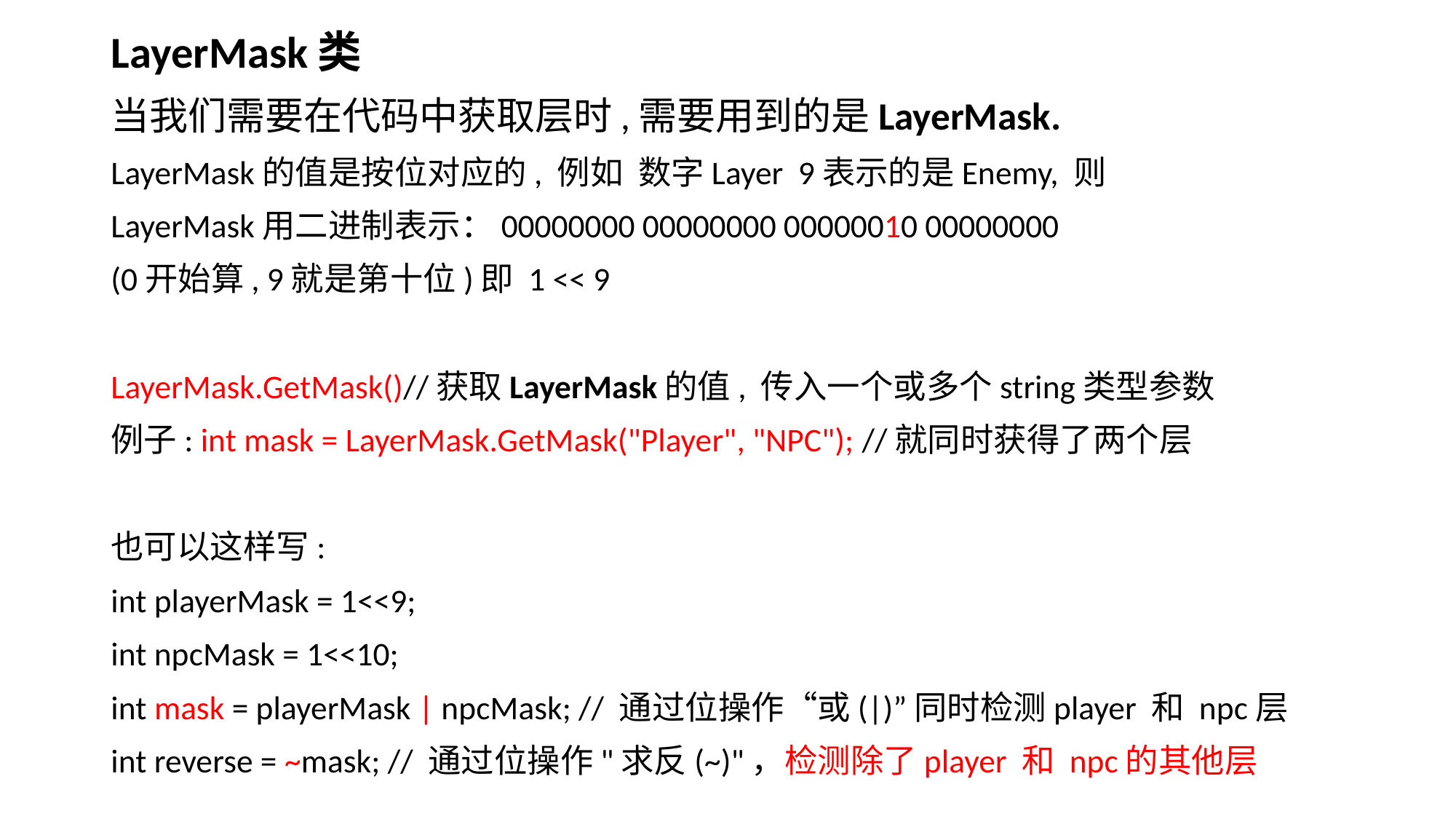

LayerMask类
当我们需要在代码中获取层时,需要用到的是LayerMask.
LayerMask的值是按位对应的, 例如  数字Layer  9表示的是Enemy, 则
LayerMask用二进制表示：00000000 00000000 00000010 00000000
(0开始算, 9就是第十位)即 1 << 9

LayerMask.GetMask()//获取LayerMask的值, 传入一个或多个string类型参数
例子: int mask = LayerMask.GetMask("Player", "NPC"); //就同时获得了两个层

也可以这样写:
int playerMask = 1<<9;
int npcMask = 1<<10;
int mask = playerMask | npcMask; // 通过位操作“或(|)”同时检测player 和 npc层
int reverse = ~mask; // 通过位操作"求反(~)"，检测除了player 和 npc的其他层